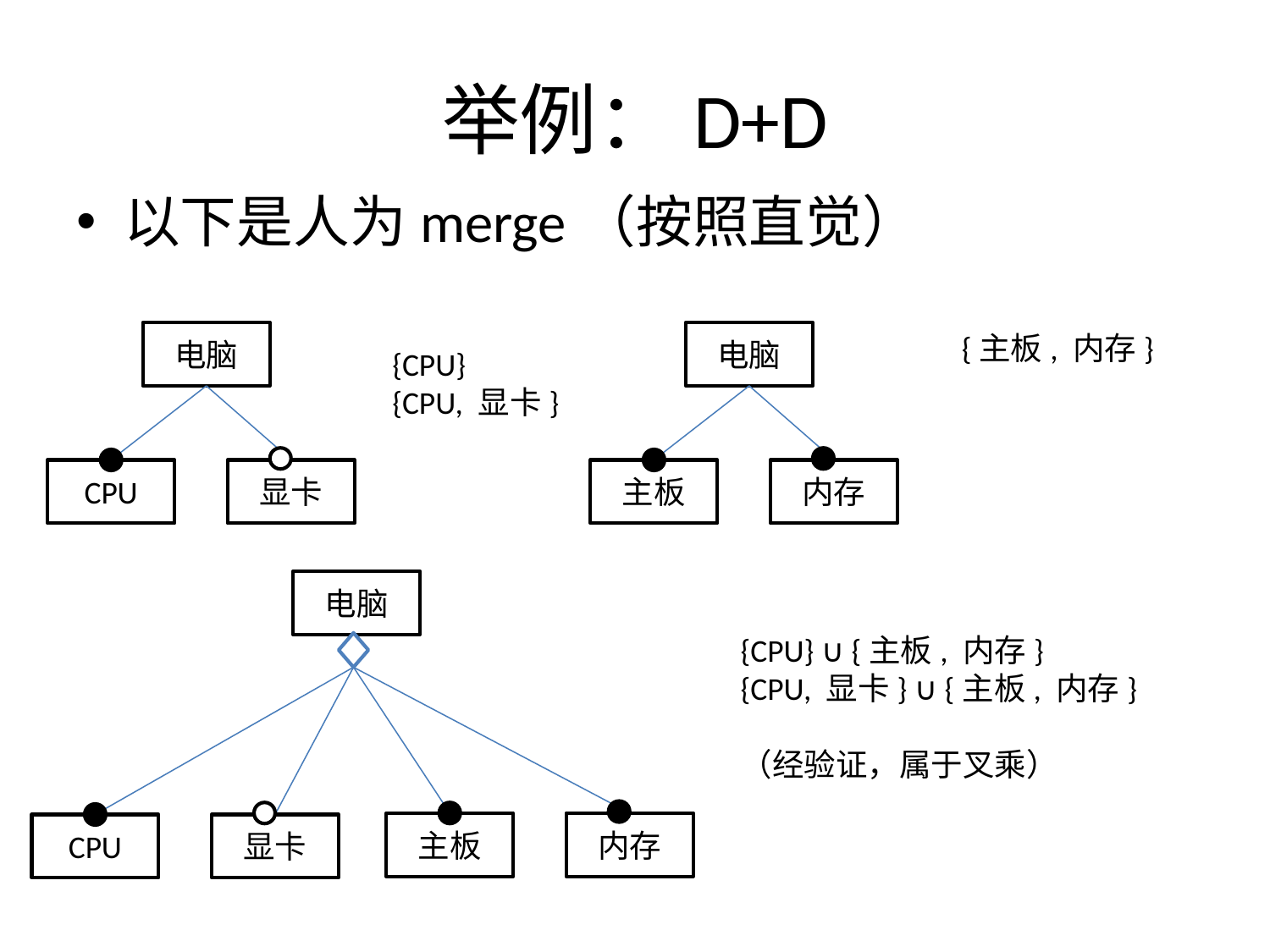

# 举例：D+D
以下是人为merge（按照直觉）
电脑
电脑
{主板, 内存}
{CPU}
{CPU, 显卡}

CPU
显卡
主板
内存
电脑
{CPU} ∪ {主板, 内存}
{CPU, 显卡} ∪ {主板, 内存}

（经验证，属于叉乘）

主板
内存
CPU
显卡